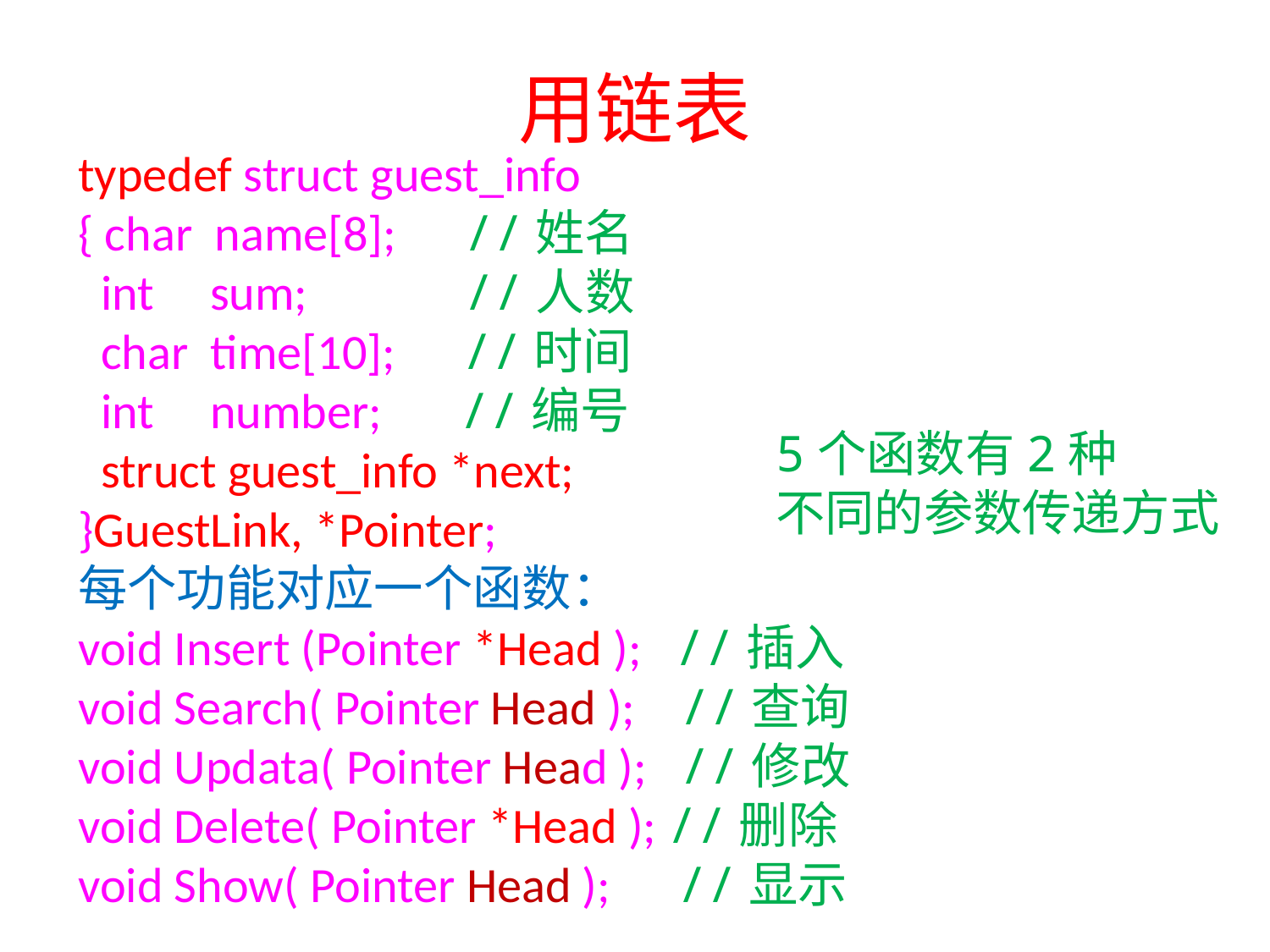

# 用链表
typedef struct guest_info
{ char  name[8];      //姓名
  int     sum;              //人数
  char  time[10];      //时间
  int     number;       //编号
  struct guest_info *next;
}GuestLink, *Pointer;
每个功能对应一个函数：
void Insert (Pointer *Head );   //插入
void Search( Pointer Head );    //查询
void Updata( Pointer Head );   //修改
void Delete( Pointer *Head ); //删除
void Show( Pointer Head );      //显示
5个函数有2种
不同的参数传递方式
11